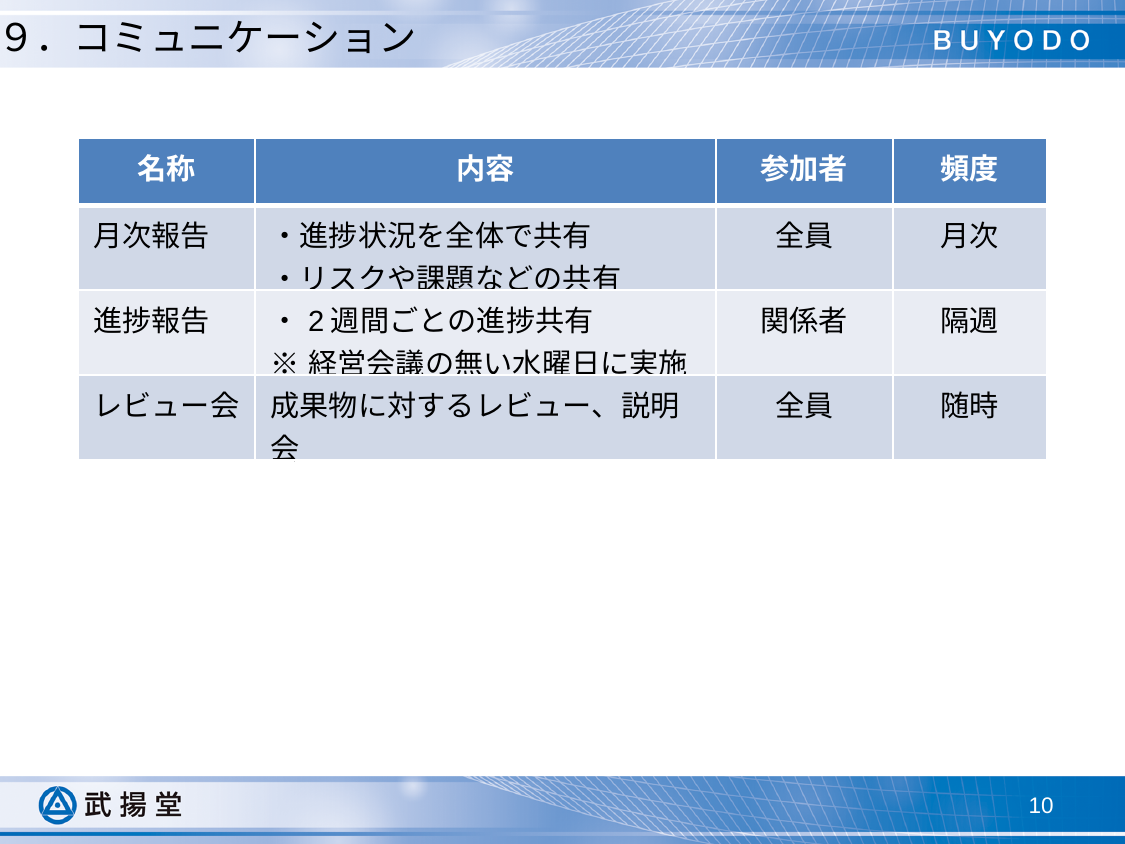

９．コミュニケーション
| 名称 | 内容 | 参加者 | 頻度 |
| --- | --- | --- | --- |
| 月次報告 | ・進捗状況を全体で共有 ・リスクや課題などの共有 | 全員 | 月次 |
| 進捗報告 | ・2週間ごとの進捗共有 ※経営会議の無い水曜日に実施 | 関係者 | 隔週 |
| レビュー会 | 成果物に対するレビュー、説明会 | 全員 | 随時 |
10